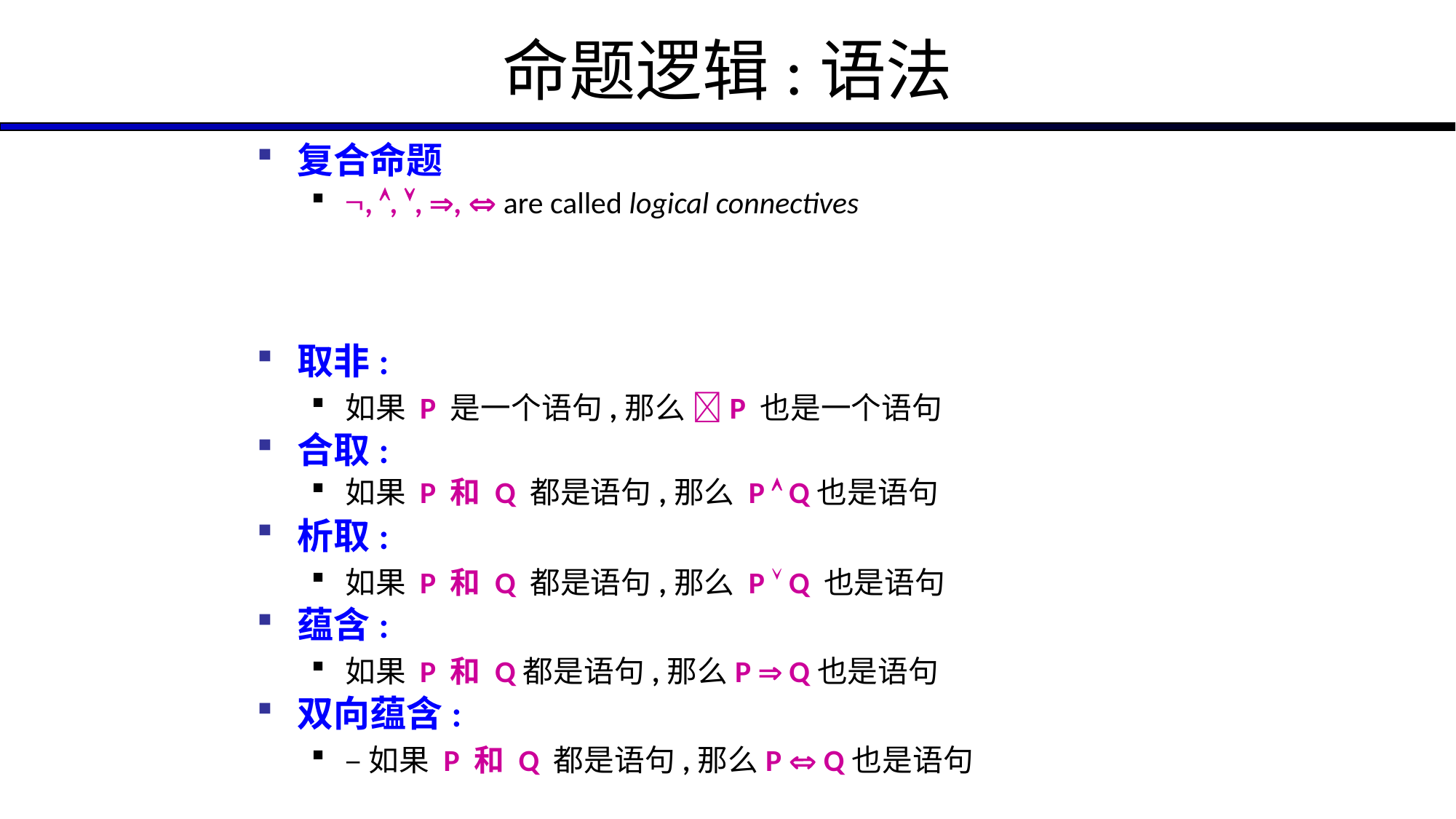

命题逻辑:语法
复合命题
¬, ∧, ∨, ⇒, ⇔ are called logical connectives

取非:
如果 P 是一个语句,那么 ¬P 也是一个语句
合取:
如果 P 和 Q 都是语句,那么 P ∧ Q也是语句
析取:
如果 P 和 Q 都是语句,那么 P ∨ Q 也是语句
蕴含:
如果 P 和 Q都是语句,那么P ⇒ Q也是语句
双向蕴含:
–如果 P 和 Q 都是语句,那么P ⇔ Q也是语句